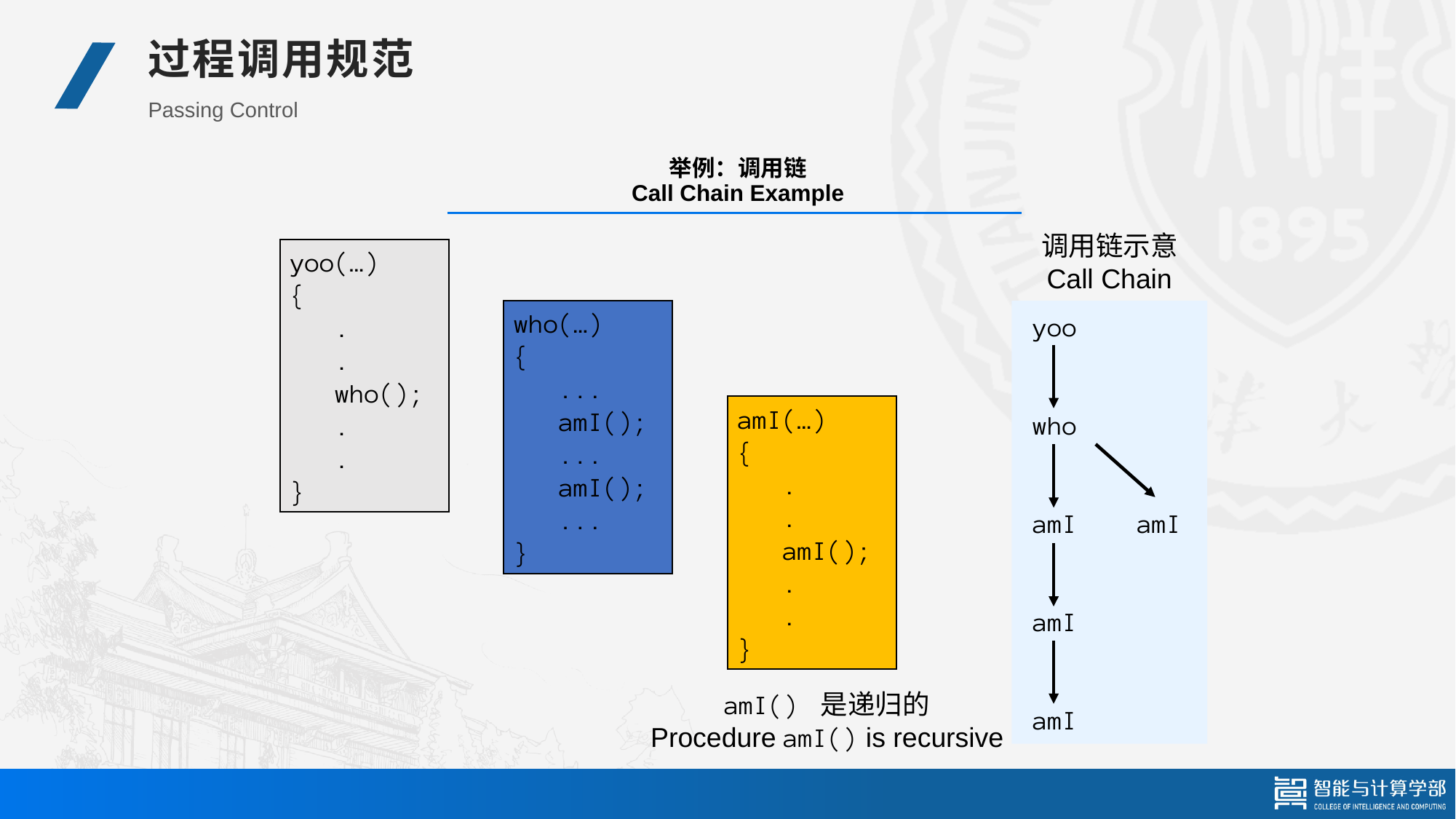

过程调用规范
Passing Control
# 举例：调用链 Call Chain Example
调用链示意
Call Chain
yoo(…)
{
   .
   .
   who();
   .
   .
}
who(…)
{
   ...
   amI();
   ...
   amI();
   ...
}
yoo

who

amI    amI

amI

amI
amI(…)
{
   .
   .
   amI();
   .
   .
}
amI() 是递归的
Procedure amI() is recursive